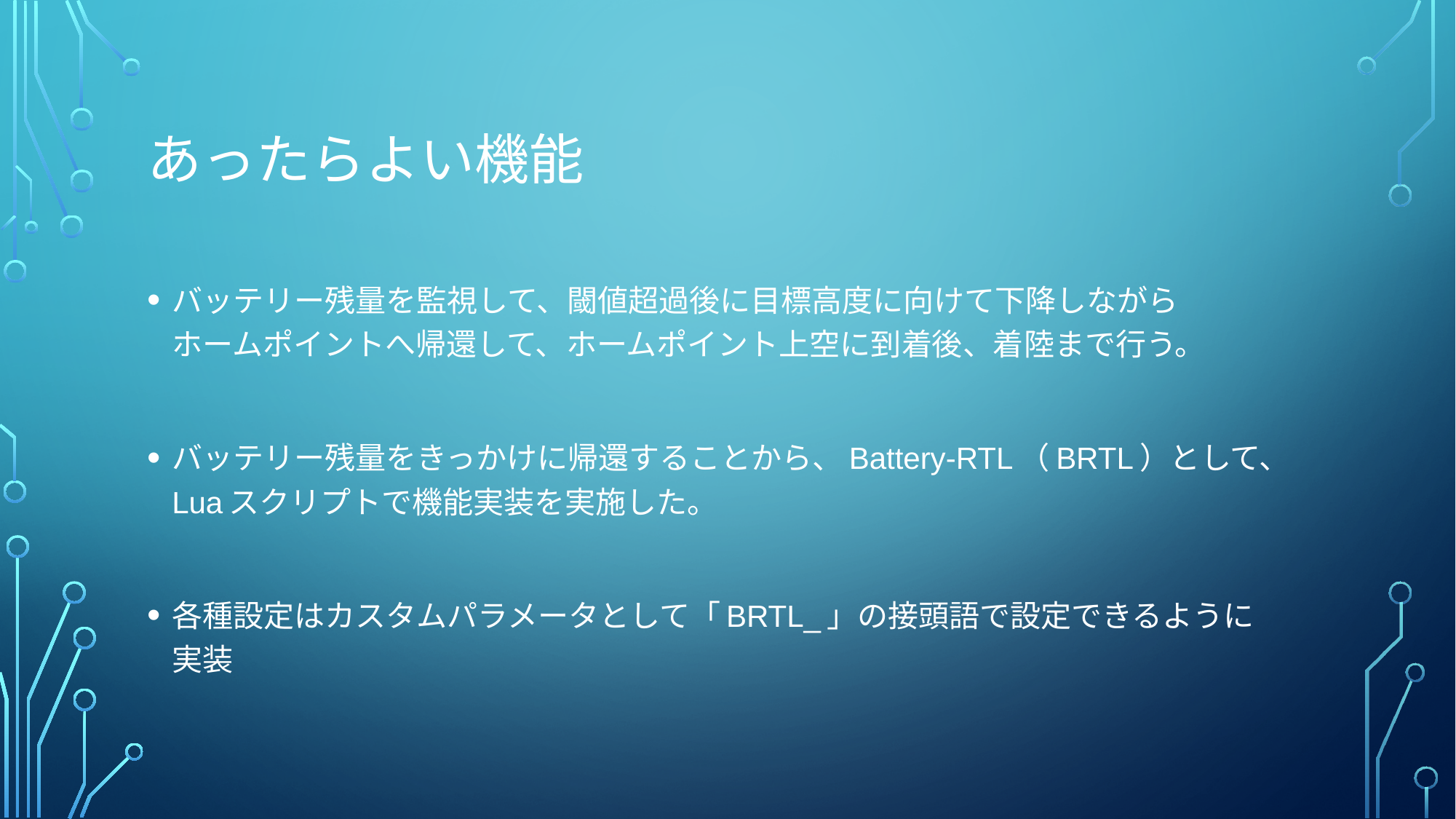

# あったらよい機能
バッテリー残量を監視して、閾値超過後に目標高度に向けて下降しながら
ホームポイントへ帰還して、ホームポイント上空に到着後、着陸まで行う。

バッテリー残量をきっかけに帰還することから、Battery-RTL（BRTL）として、
Luaスクリプトで機能実装を実施した。

各種設定はカスタムパラメータとして「BRTL_」の接頭語で設定できるように
実装